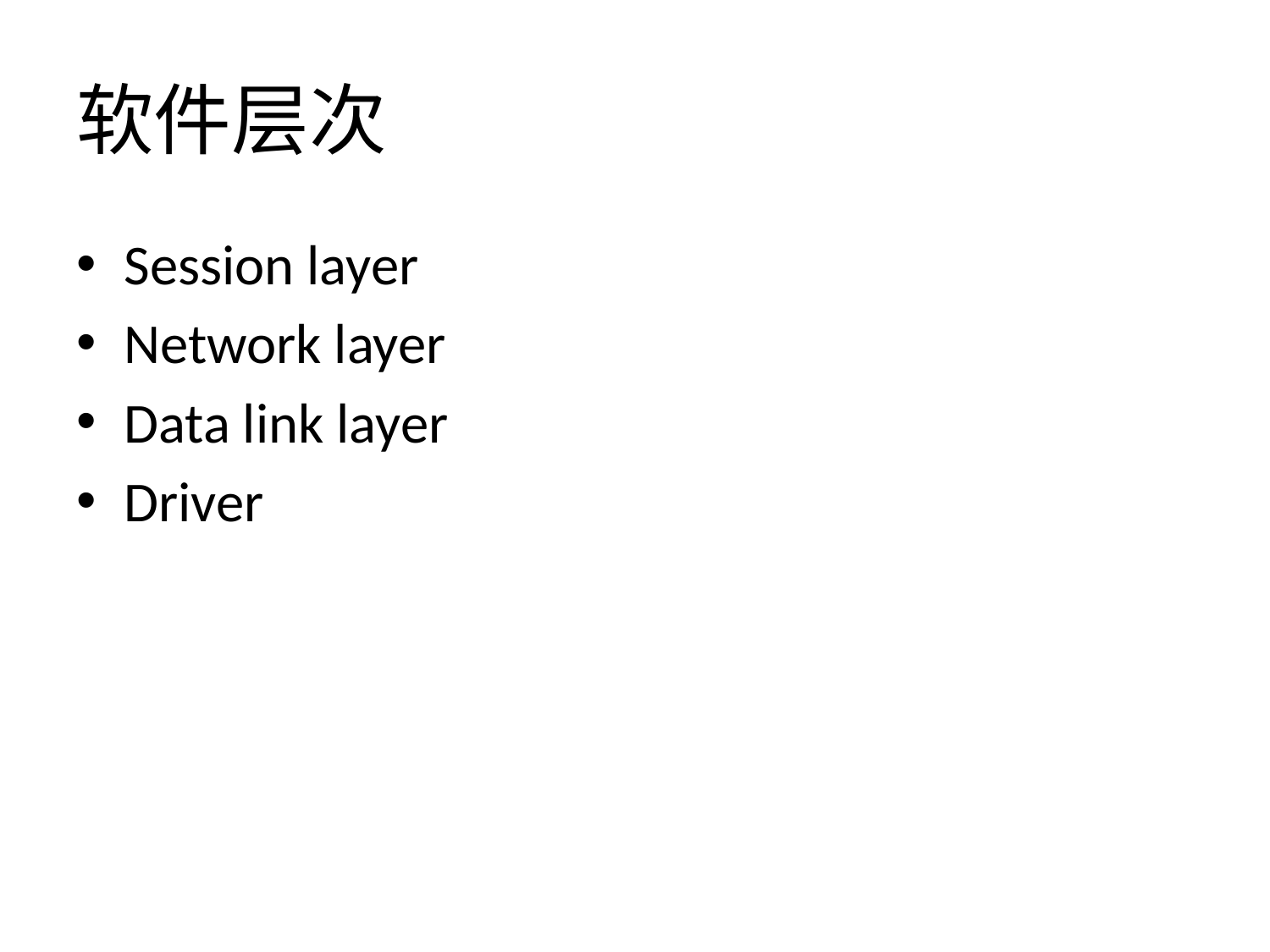

# 软件层次
Session layer
Network layer
Data link layer
Driver